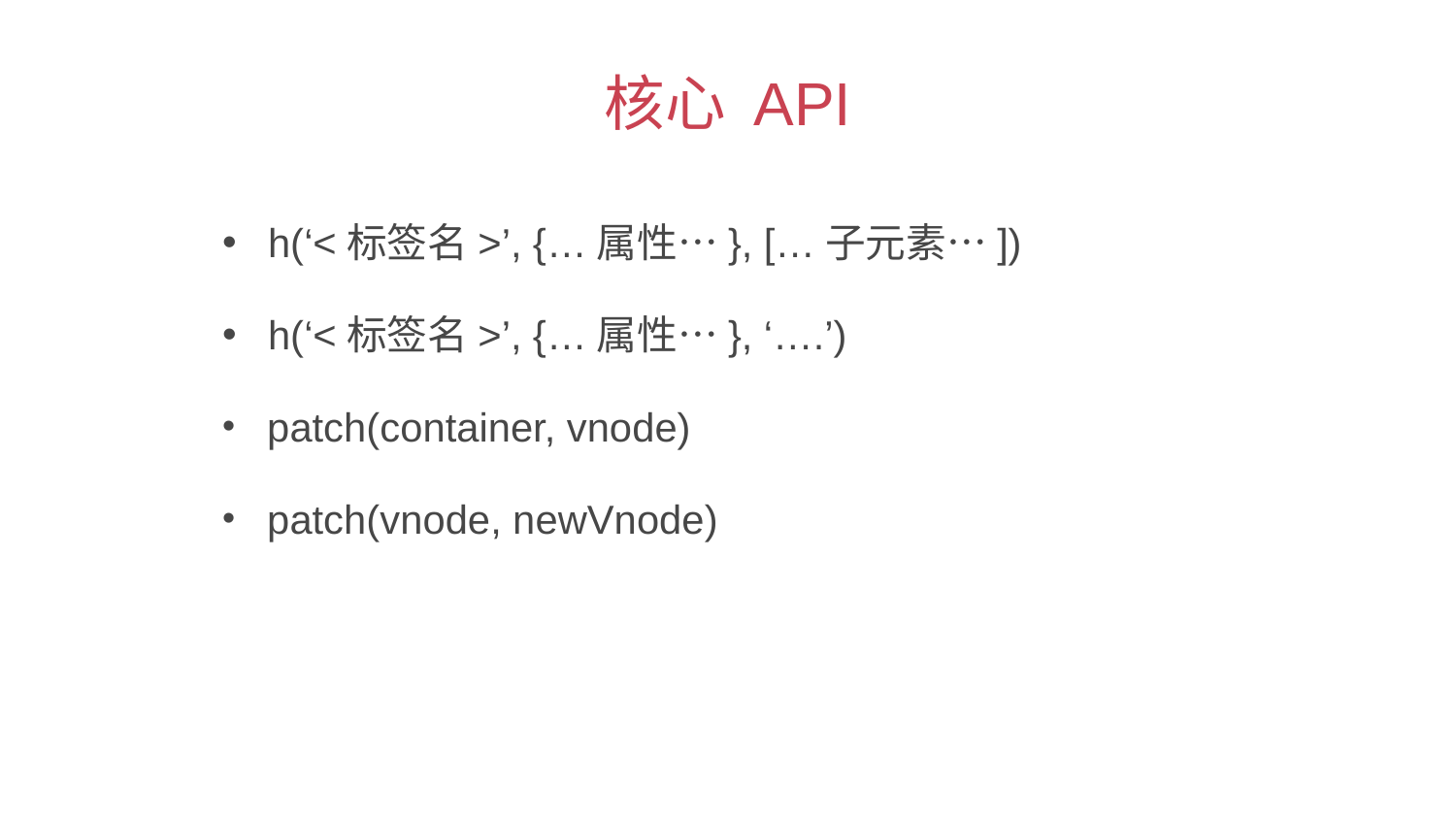

核心 API
 h(‘<标签名>’, {…属性…}, […子元素…])
 h(‘<标签名>’, {…属性…}, ‘….’)
 patch(container, vnode)
 patch(vnode, newVnode)